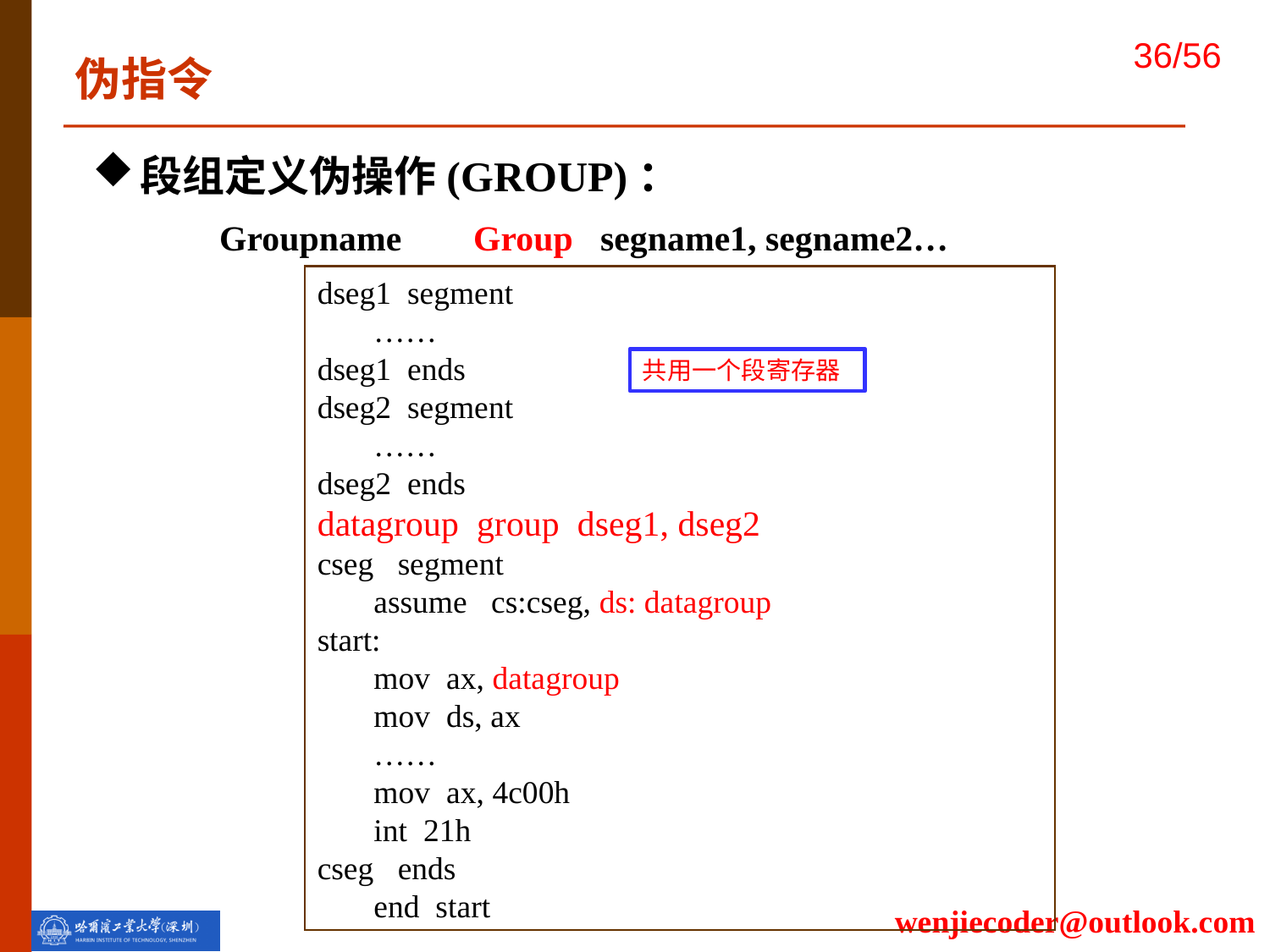

伪指令
段组定义伪操作(GROUP)：
	Groupname	Group	segname1, segname2…
dseg1  segment
       ……
dseg1  ends
dseg2  segment
       ……
dseg2  ends
datagroup  group  dseg1, dseg2
cseg   segment
       assume   cs:cseg, ds: datagroup
start:
       mov  ax, datagroup
       mov  ds, ax
       ……
       mov  ax, 4c00h
       int  21h
cseg   ends
       end  start
共用一个段寄存器